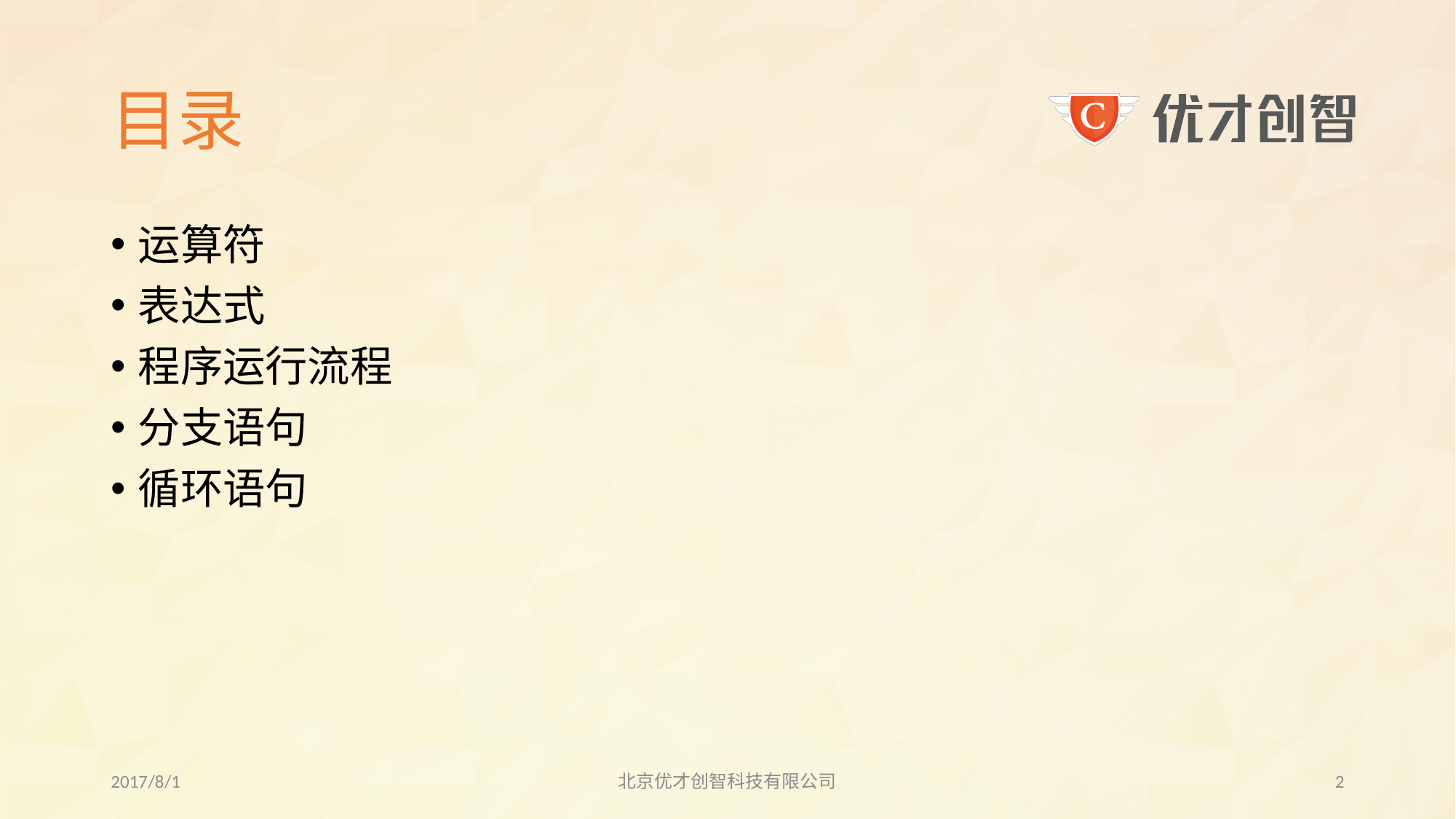

# 目录
运算符
表达式
程序运行流程
分支语句
循环语句
2017/8/1
北京优才创智科技有限公司
2